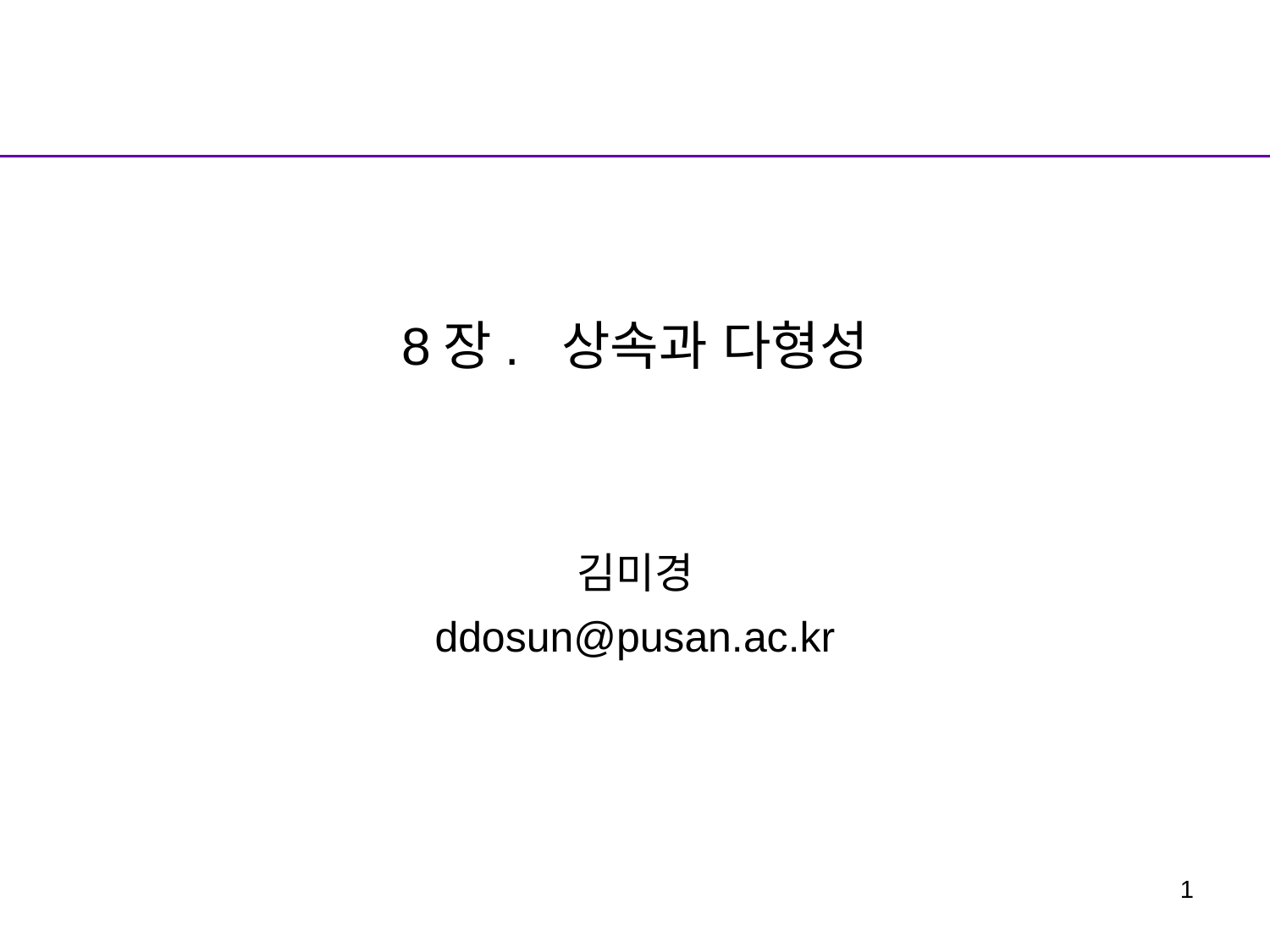

# 8장.  상속과 다형성
김미경
ddosun@pusan.ac.kr

1